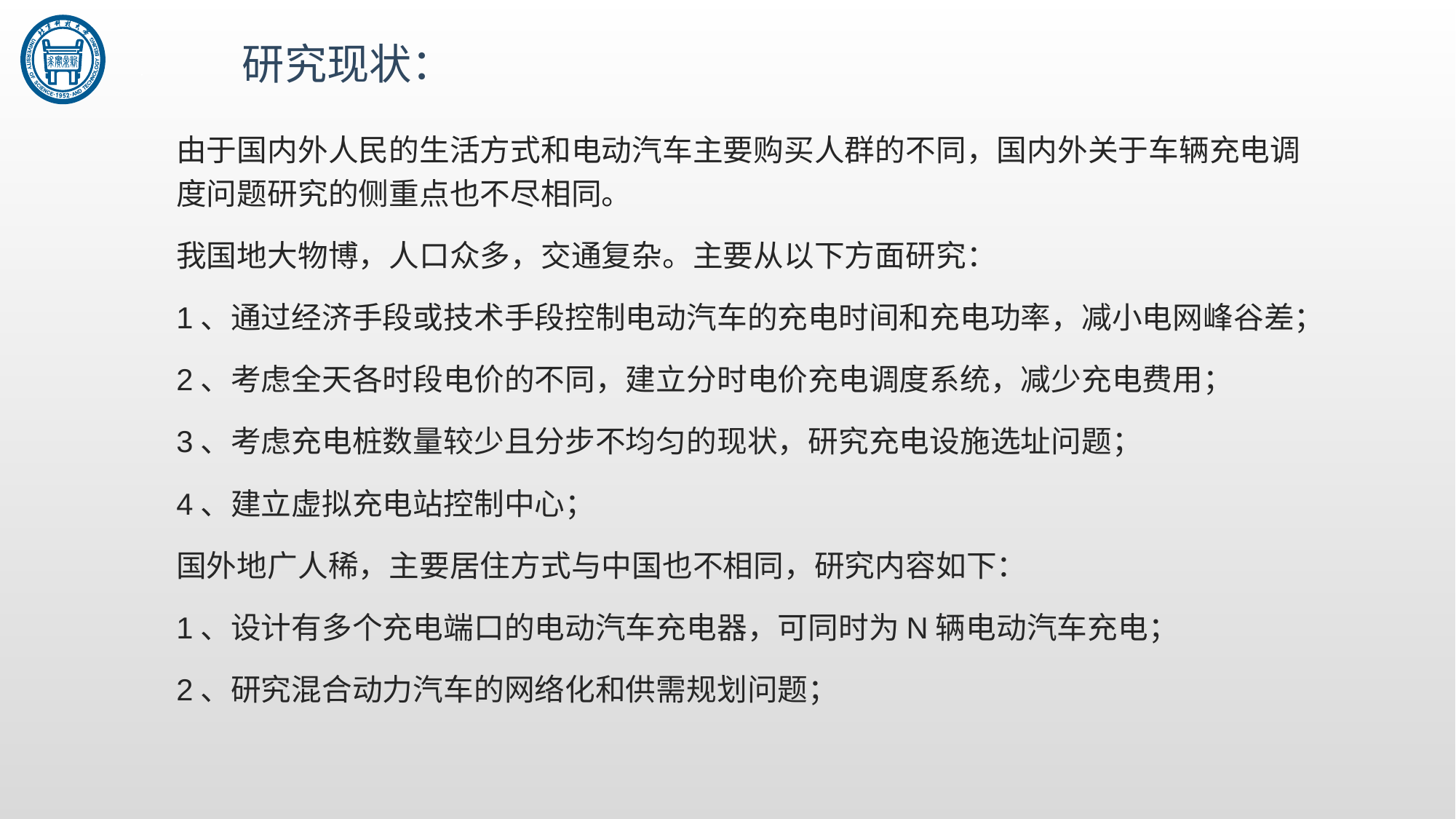

研究现状：
由于国内外人民的生活方式和电动汽车主要购买人群的不同，国内外关于车辆充电调度问题研究的侧重点也不尽相同。
我国地大物博，人口众多，交通复杂。主要从以下方面研究：
1、通过经济手段或技术手段控制电动汽车的充电时间和充电功率，减小电网峰谷差；
2、考虑全天各时段电价的不同，建立分时电价充电调度系统，减少充电费用；
3、考虑充电桩数量较少且分步不均匀的现状，研究充电设施选址问题；
4、建立虚拟充电站控制中心；
国外地广人稀，主要居住方式与中国也不相同，研究内容如下：
1、设计有多个充电端口的电动汽车充电器，可同时为N辆电动汽车充电；
2、研究混合动力汽车的网络化和供需规划问题；

延迟符号